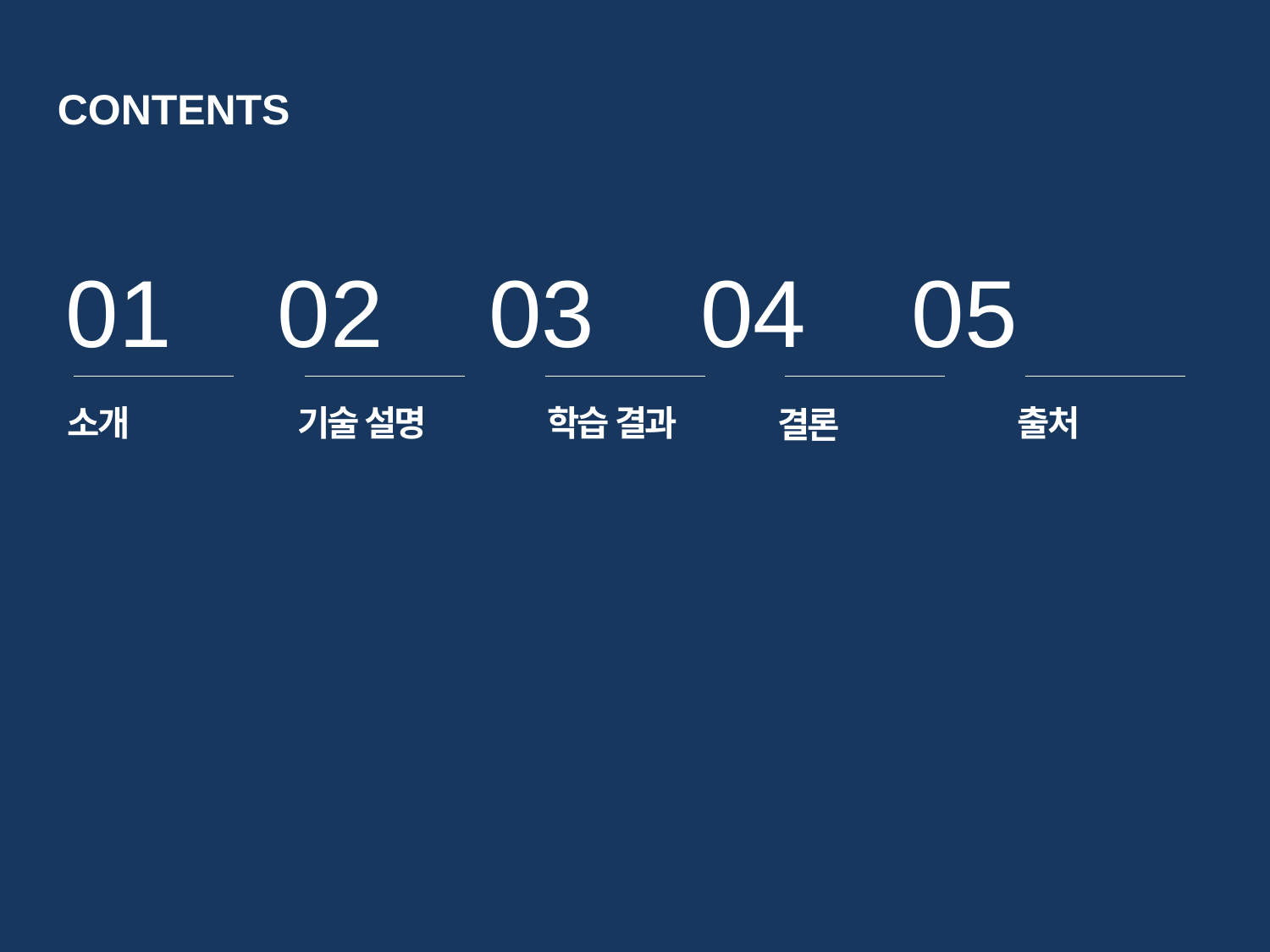

CONTENTS
01    02    03    04    05
소개
기술 설명
학습 결과
출처
결론